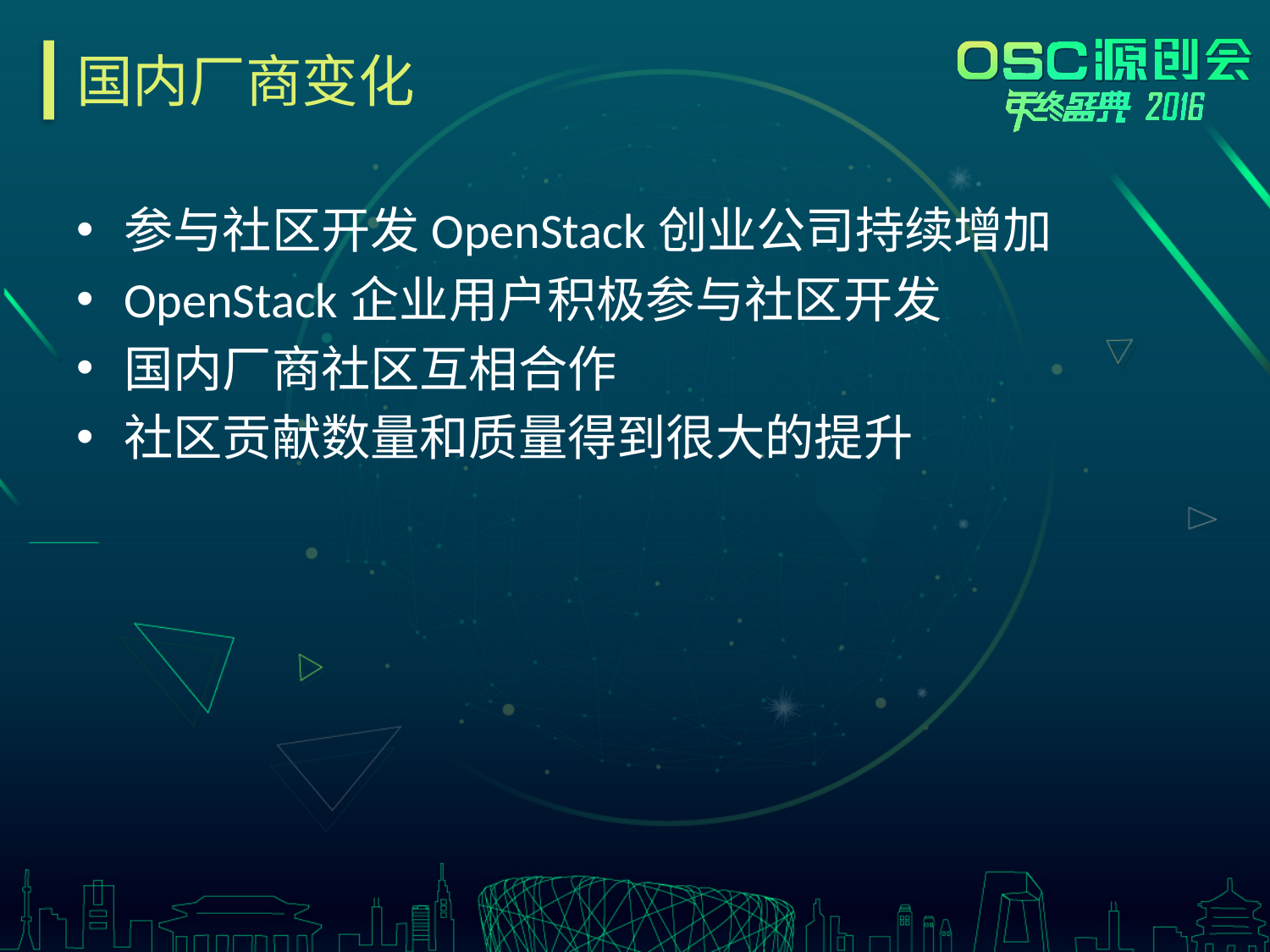

# 国内厂商变化
参与社区开发OpenStack创业公司持续增加
OpenStack企业用户积极参与社区开发
国内厂商社区互相合作
社区贡献数量和质量得到很大的提升